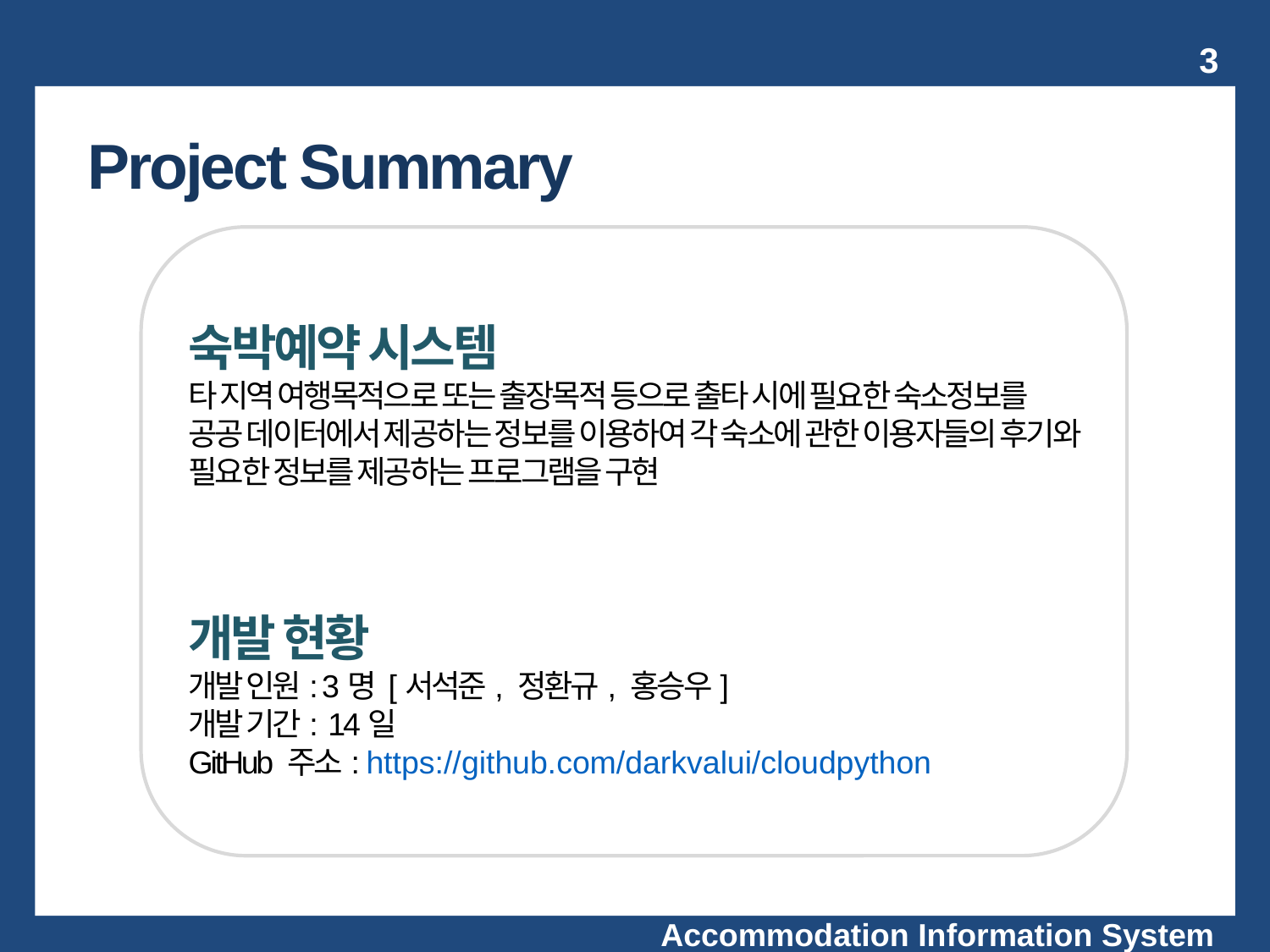

3

Project Summary

숙박예약 시스템
타 지역 여행목적으로 또는 출장목적 등으로 출타 시에 필요한 숙소정보를 공공 데이터에서 제공하는 정보를 이용하여 각 숙소에 관한 이용자들의 후기와 필요한 정보를 제공하는 프로그램을 구현
개발 현황
개발 인원: 3명 [서석준, 정환규, 홍승우]
개발 기간:  14일
GitHub 주소: https://github.com/darkvalui/cloudpython
Accommodation Information System